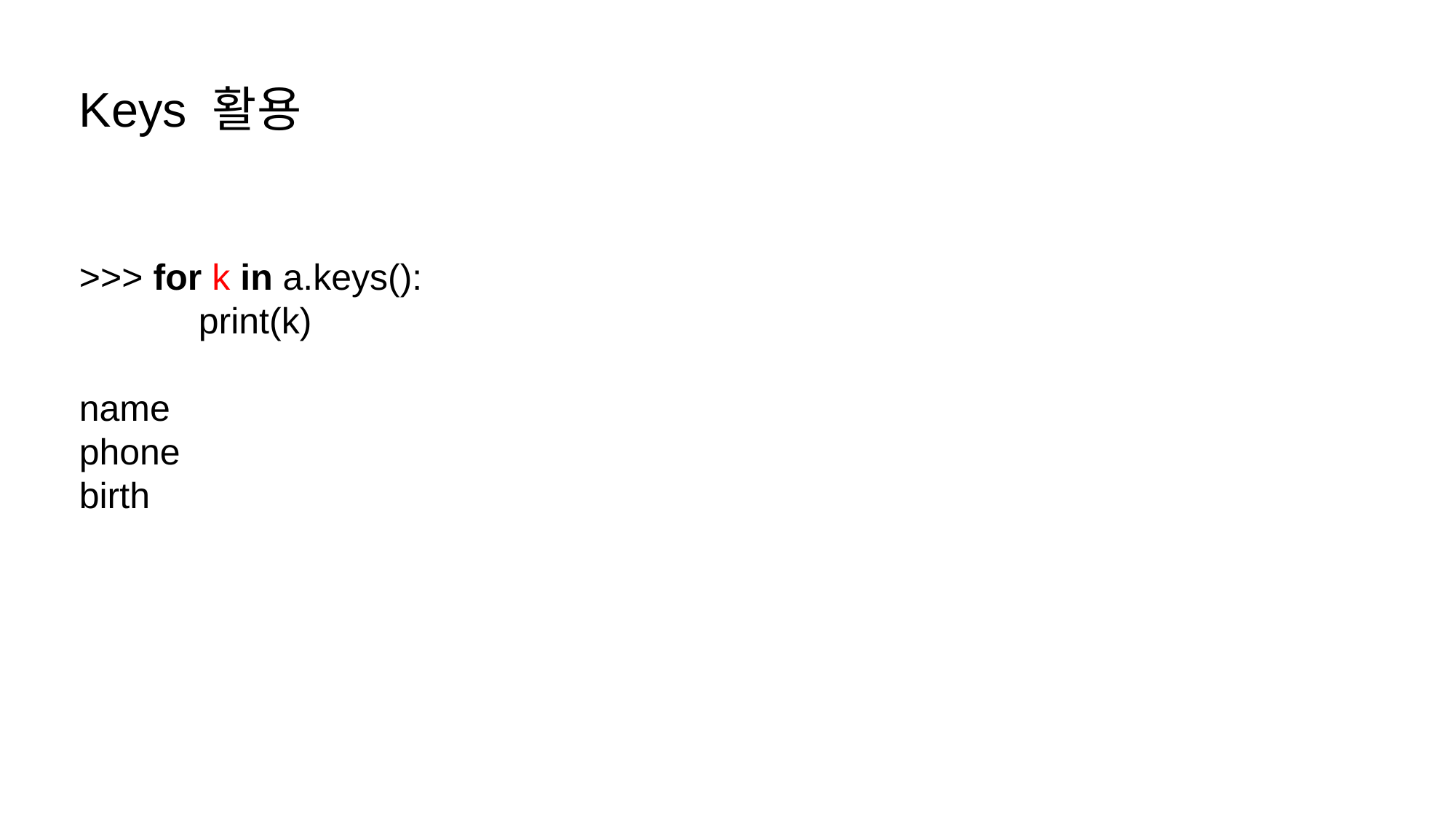

Keys 활용
>>> for k in a.keys():
	 print(k)

name
phone
birth